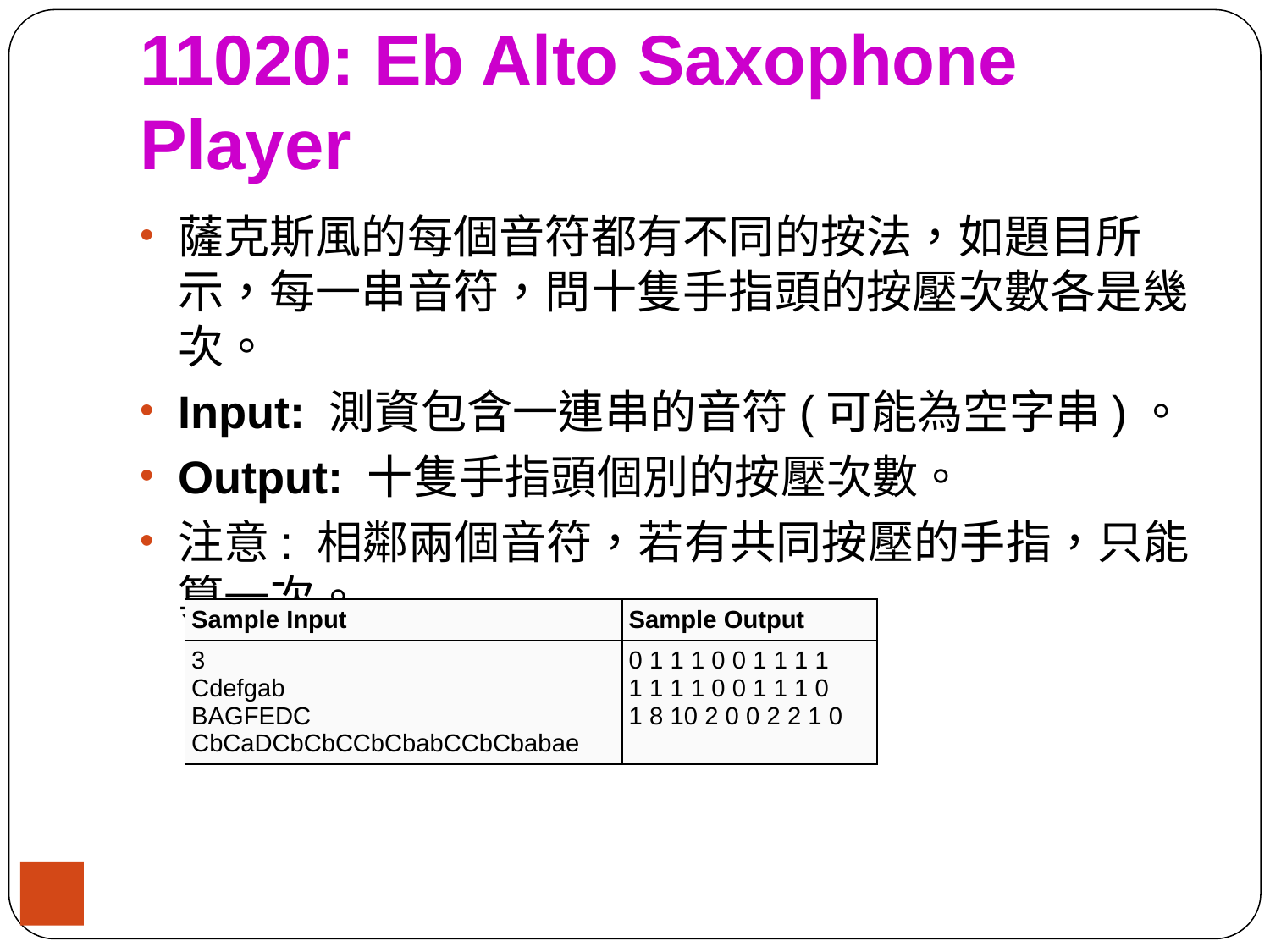

# 11020: Eb Alto Saxophone Player
薩克斯風的每個音符都有不同的按法，如題目所示，每一串音符，問十隻手指頭的按壓次數各是幾次。
Input: 測資包含一連串的音符(可能為空字串)。
Output: 十隻手指頭個別的按壓次數。
注意: 相鄰兩個音符，若有共同按壓的手指，只能算一次。
| Sample Input | Sample Output |
| --- | --- |
| 3 Cdefgab BAGFEDC CbCaDCbCbCCbCbabCCbCbabae | 0 1 1 1 0 0 1 1 1 1 1 1 1 1 0 0 1 1 1 0 1 8 10 2 0 0 2 2 1 0 |